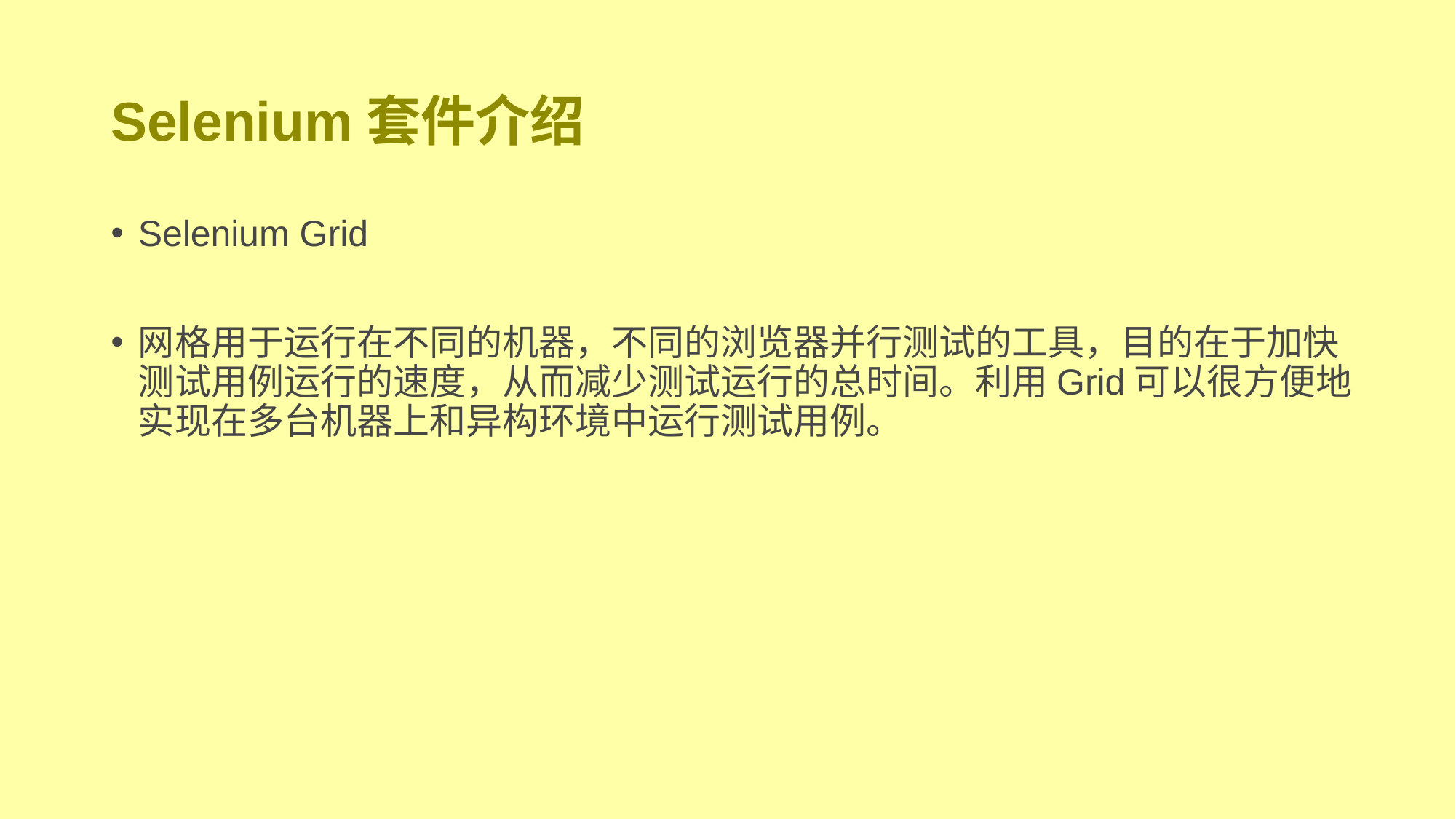

Selenium套件介绍
Selenium Grid

网格用于运行在不同的机器，不同的浏览器并行测试的工具，目的在于加快测试用例运行的速度，从而减少测试运行的总时间。利用Grid可以很方便地实现在多台机器上和异构环境中运行测试用例。